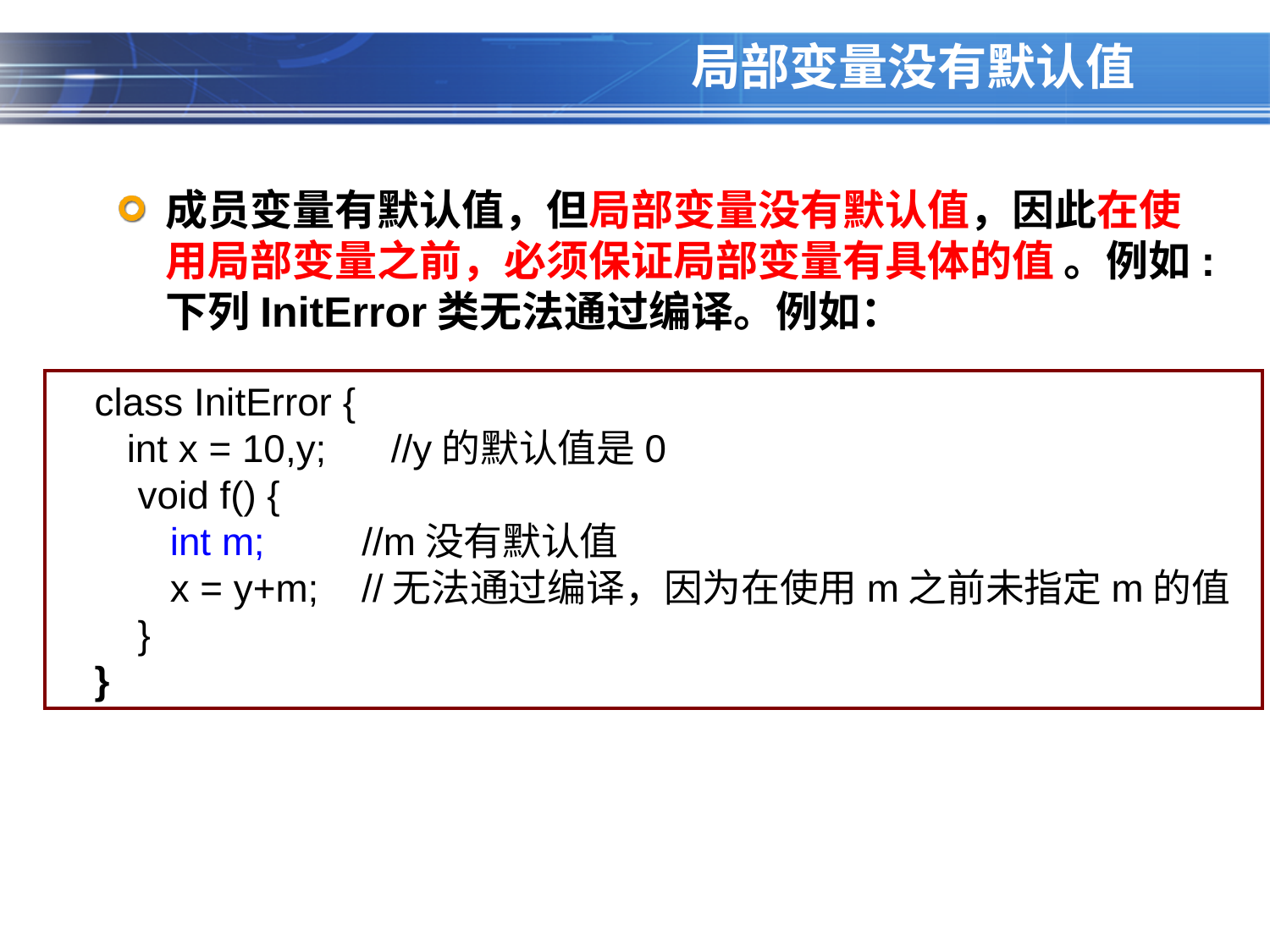

# 局部变量没有默认值
成员变量有默认值，但局部变量没有默认值，因此在使用局部变量之前，必须保证局部变量有具体的值 。例如:下列InitError类无法通过编译。例如：
class InitError {
   int x = 10,y;      //y的默认值是0
    void f() {
       int m;         //m没有默认值
       x = y+m;    //无法通过编译，因为在使用m之前未指定m的值
    }
}